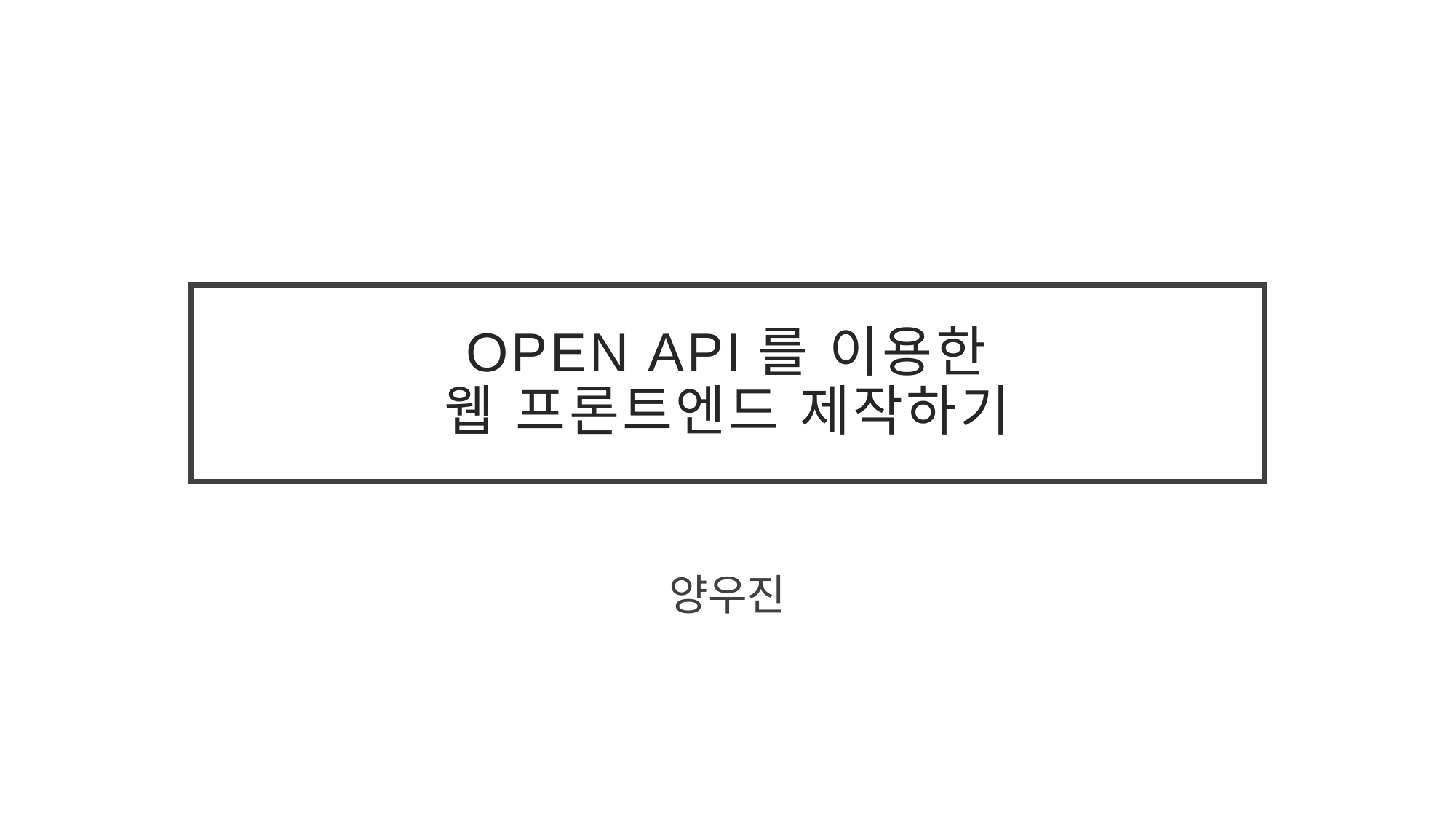

# Open API를 이용한 웹 프론트엔드 제작하기
양우진